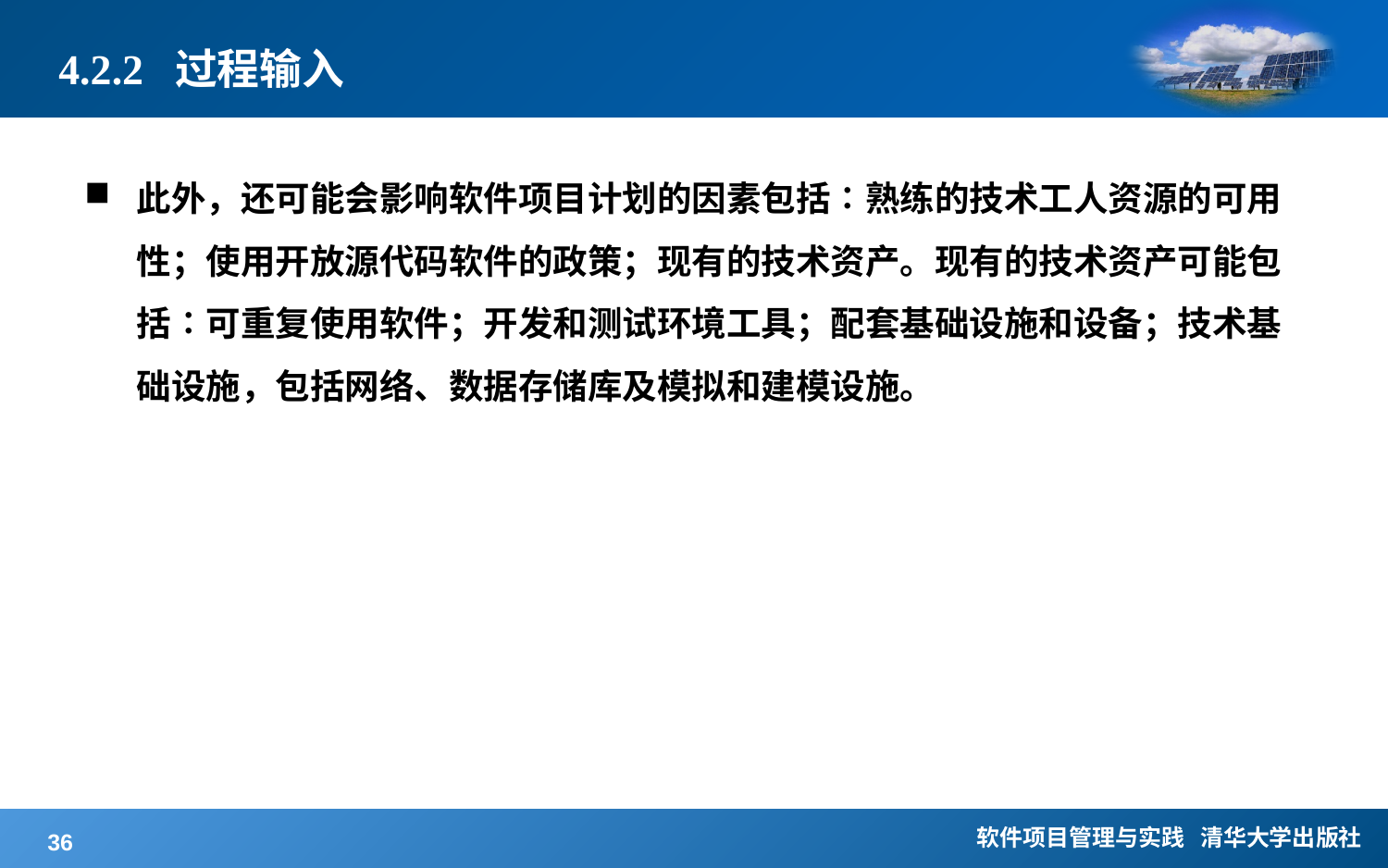

# 4.2.2  过程输入
此外，还可能会影响软件项目计划的因素包括∶熟练的技术工人资源的可用性；使用开放源代码软件的政策；现有的技术资产。现有的技术资产可能包括∶可重复使用软件；开发和测试环境工具；配套基础设施和设备；技术基础设施，包括网络、数据存储库及模拟和建模设施。